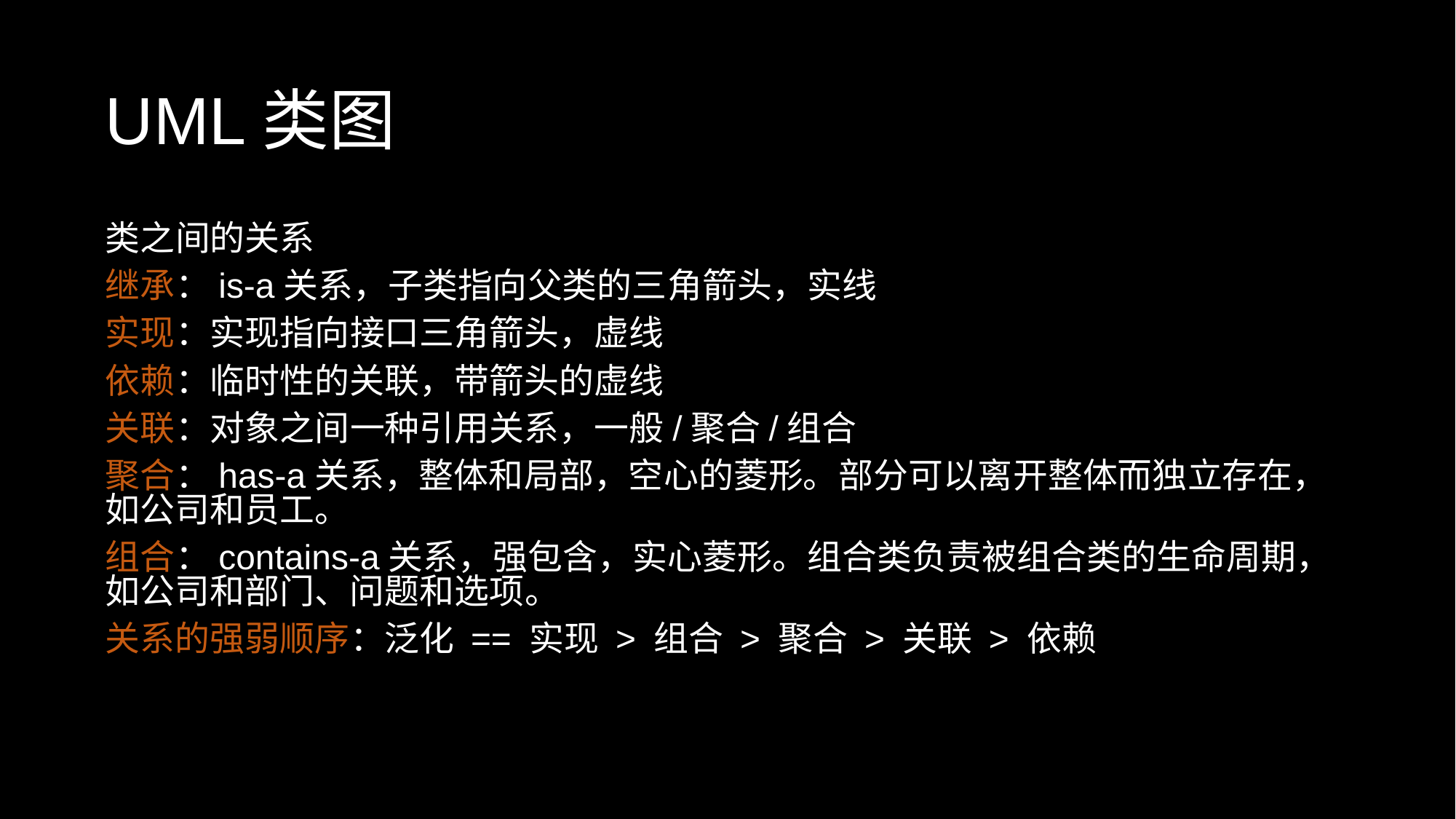

# UML类图
类之间的关系
继承：is-a关系，子类指向父类的三角箭头，实线
实现：实现指向接口三角箭头，虚线
依赖：临时性的关联，带箭头的虚线
关联：对象之间一种引用关系，一般/聚合/组合
聚合：has-a关系，整体和局部，空心的菱形。部分可以离开整体而独立存在，如公司和员工。
组合：contains-a关系，强包含，实心菱形。组合类负责被组合类的生命周期，如公司和部门、问题和选项。
关系的强弱顺序：泛化 == 实现 > 组合 > 聚合 > 关联 > 依赖